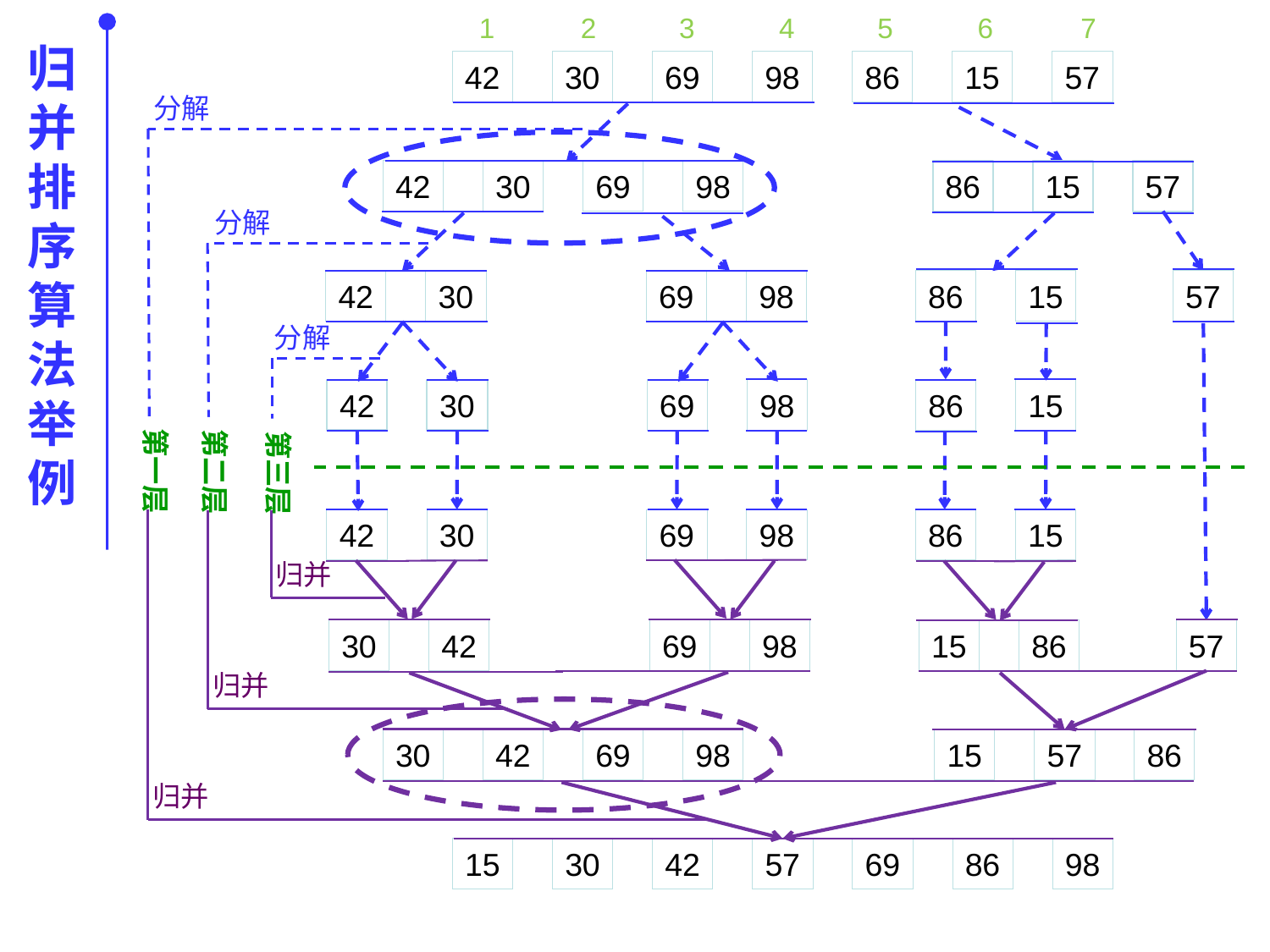

1
2
3
4
5
6
7
42
30
69
98
86
15
57

归
并
排
序
算
法
举
例
分解

42
30
69
98
86
15
57
分解
86
15
57
42
30
69
98
分解
69
98
15
86
42
30
第一层
第二层
第三层
98
15
69
30
42
86
归并
69
98
57
30
42
15
86
归并

30
42
69
98
15
57
86
归并
15
30
42
57
69
86
98
22